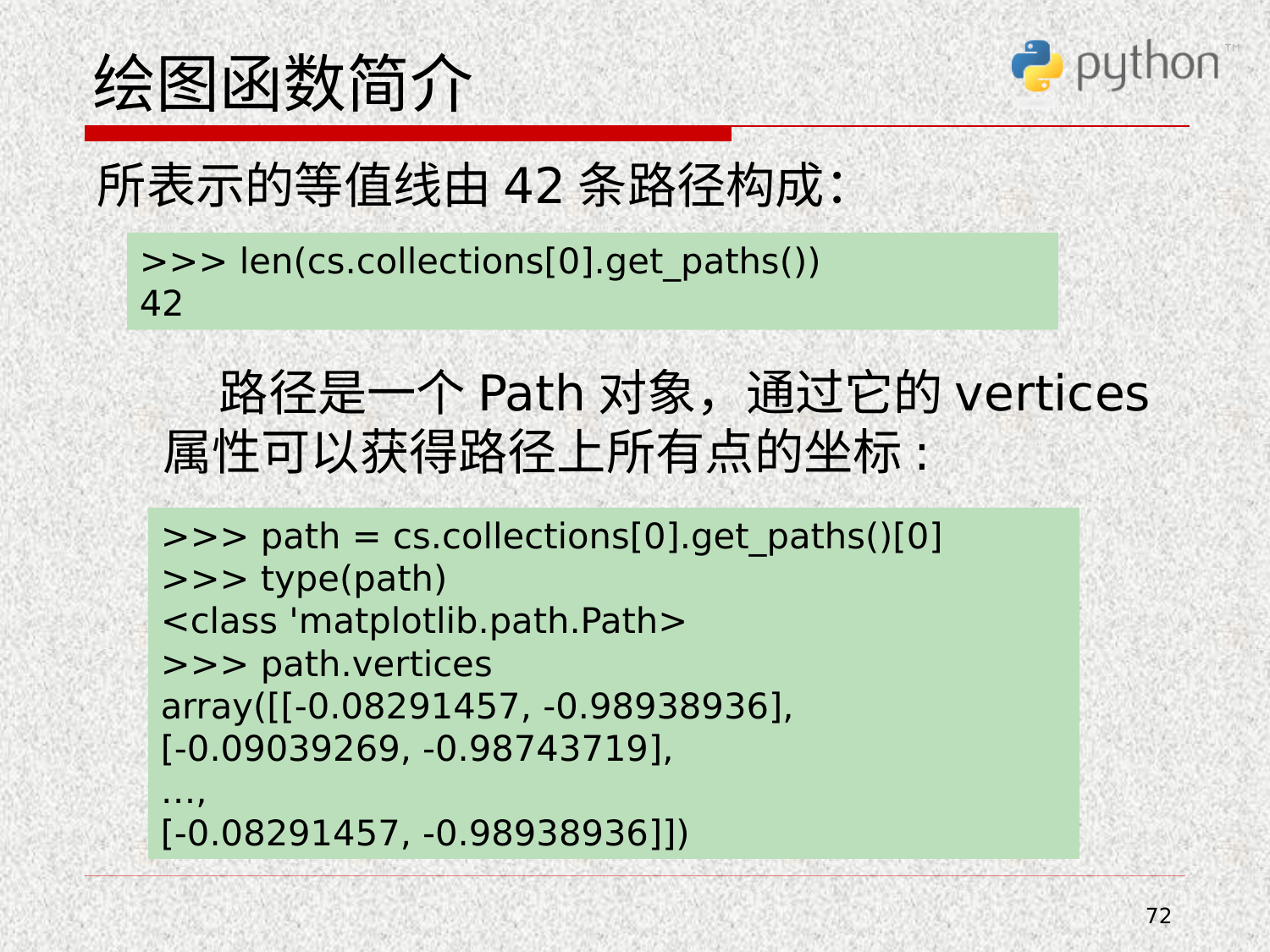

# 绘图函数简介
所表示的等值线由42条路径构成：

          路径是一个Path对象，通过它的vertices属性可以获得路径上所有点的坐标:

>>> len(cs.collections[0].get_paths())
42
>>> path = cs.collections[0].get_paths()[0]
>>> type(path)
<class 'matplotlib.path.Path>
>>> path.vertices
array([[-0.08291457, -0.98938936],
[-0.09039269, -0.98743719],
…,
[-0.08291457, -0.98938936]])
72